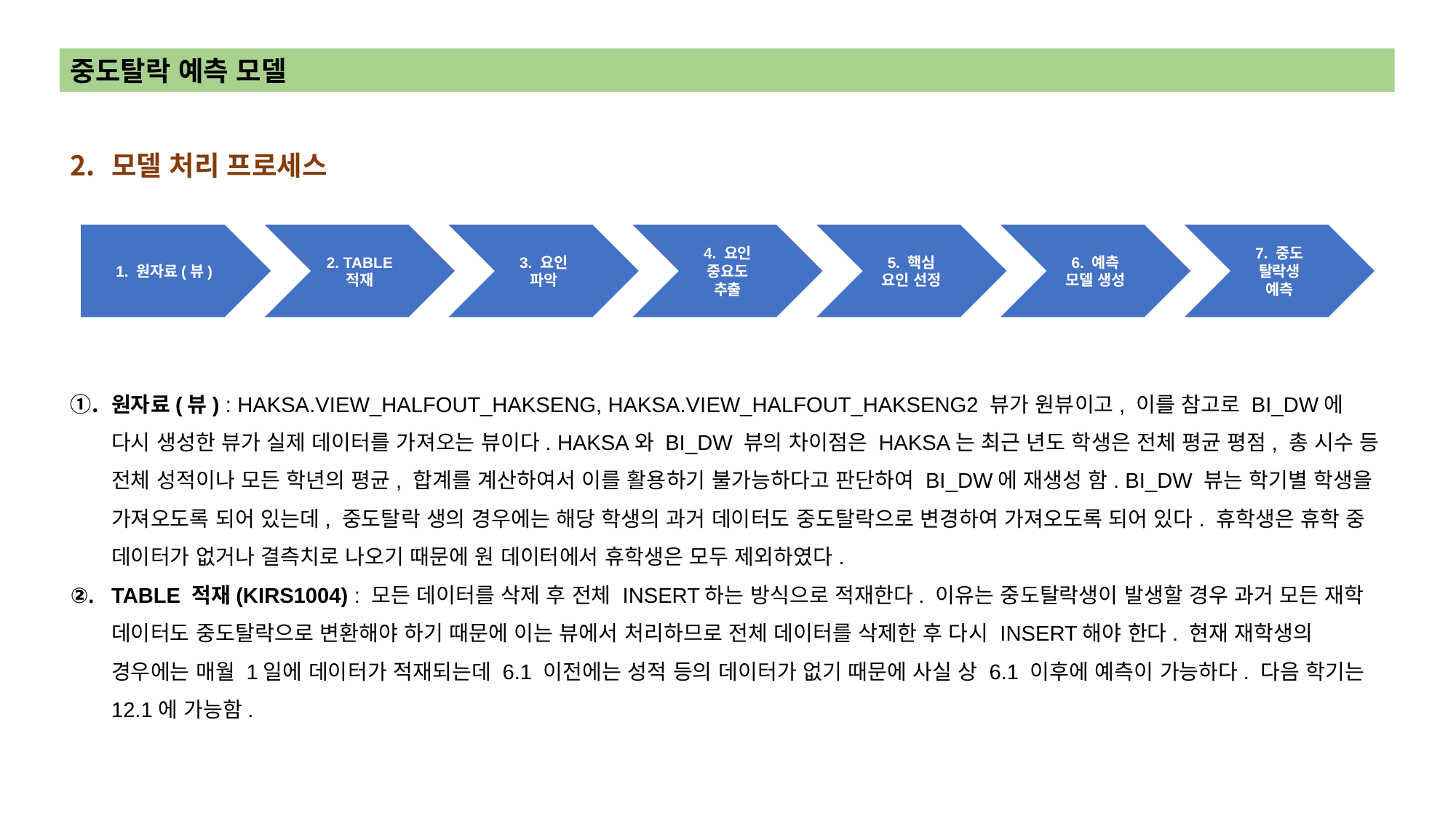

중도탈락 예측 모델
모델 처리 프로세스

원자료(뷰) : HAKSA.VIEW_HALFOUT_HAKSENG, HAKSA.VIEW_HALFOUT_HAKSENG2 뷰가 원뷰이고, 이를 참고로 BI_DW에 다시 생성한 뷰가 실제 데이터를 가져오는 뷰이다. HAKSA와 BI_DW 뷰의 차이점은 HAKSA는 최근 년도 학생은 전체 평균 평점, 총 시수 등 전체 성적이나 모든 학년의 평균, 합계를 계산하여서 이를 활용하기 불가능하다고 판단하여 BI_DW에 재생성 함. BI_DW 뷰는 학기별 학생을 가져오도록 되어 있는데, 중도탈락 생의 경우에는 해당 학생의 과거 데이터도 중도탈락으로 변경하여 가져오도록 되어 있다. 휴학생은 휴학 중 데이터가 없거나 결측치로 나오기 때문에 원 데이터에서 휴학생은 모두 제외하였다.
TABLE 적재(KIRS1004) : 모든 데이터를 삭제 후 전체 INSERT하는 방식으로 적재한다. 이유는 중도탈락생이 발생할 경우 과거 모든 재학 데이터도 중도탈락으로 변환해야 하기 때문에 이는 뷰에서 처리하므로 전체 데이터를 삭제한 후 다시 INSERT해야 한다. 현재 재학생의 경우에는 매월 1일에 데이터가 적재되는데 6.1 이전에는 성적 등의 데이터가 없기 때문에 사실 상 6.1 이후에 예측이 가능하다. 다음 학기는 12.1에 가능함.
1. 원자료(뷰)
2. TABLE
적재
3. 요인
파악
4. 요인
중요도
추출
5. 핵심
요인 선정
6. 예측
모델 생성
7. 중도
탈락생
예측